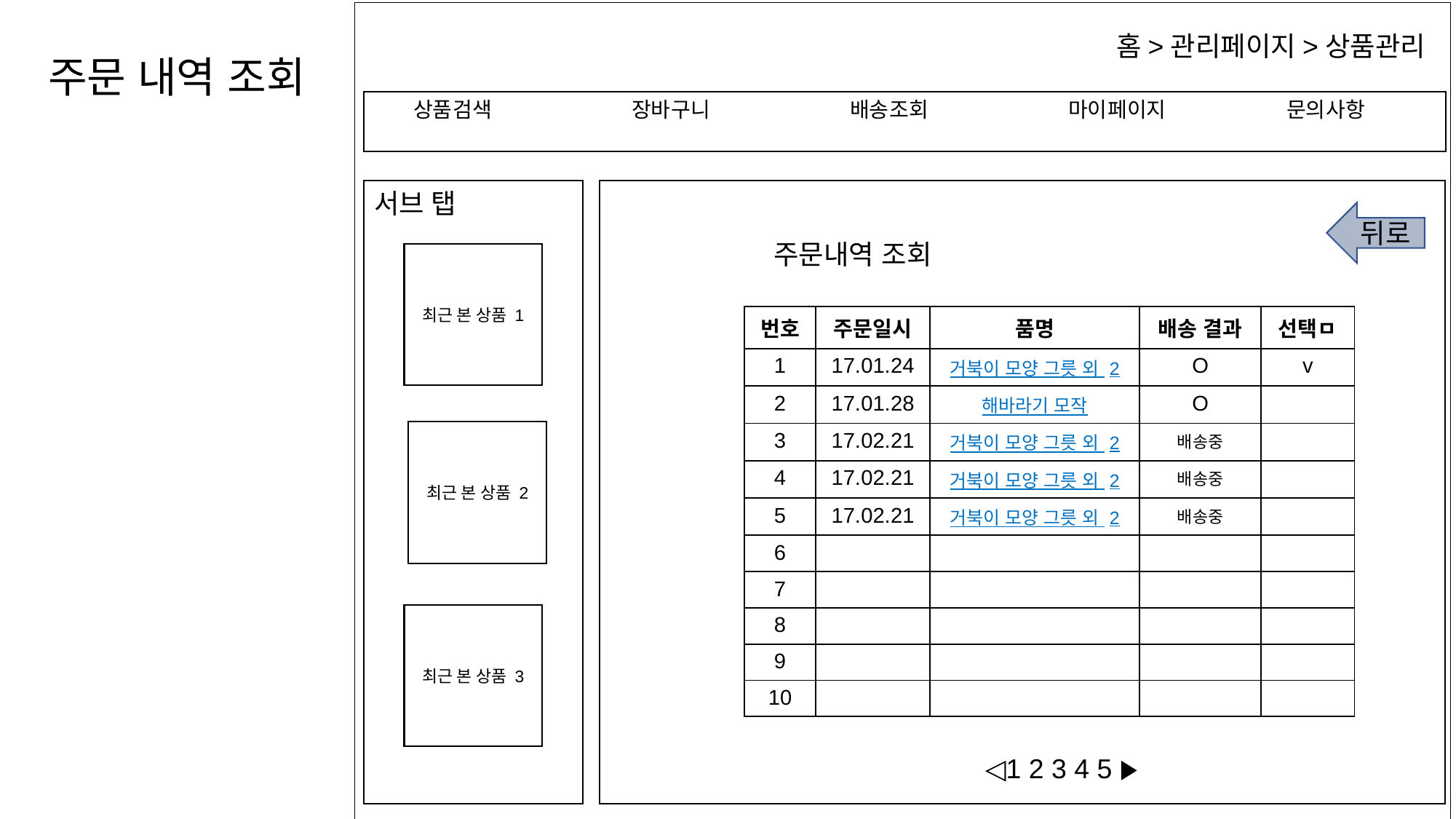

홈>관리페이지>상품관리
주문 내역 조회
상품검색		장바구니		배송조회		마이페이지		문의사항

서브 탭

뒤로
주문내역 조회
최근 본 상품 1
| 번호 | 주문일시 | 품명 | 배송 결과 | 선택ㅁ |
| --- | --- | --- | --- | --- |
| 1 | 17.01.24 | 거북이 모양 그릇 외 2 | O | v |
| 2 | 17.01.28 | 해바라기 모작 | O |  |
| 3 | 17.02.21 | 거북이 모양 그릇 외 2 | 배송중 |  |
| 4 | 17.02.21 | 거북이 모양 그릇 외 2 | 배송중 |  |
| 5 | 17.02.21 | 거북이 모양 그릇 외 2 | 배송중 |  |
| 6 |  |  |  |  |
| 7 |  |  |  |  |
| 8 |  |  |  |  |
| 9 |  |  |  |  |
| 10 |  |  |  |  |
최근 본 상품 2
최근 본 상품 3
◁1 2 3 4 5 ▶